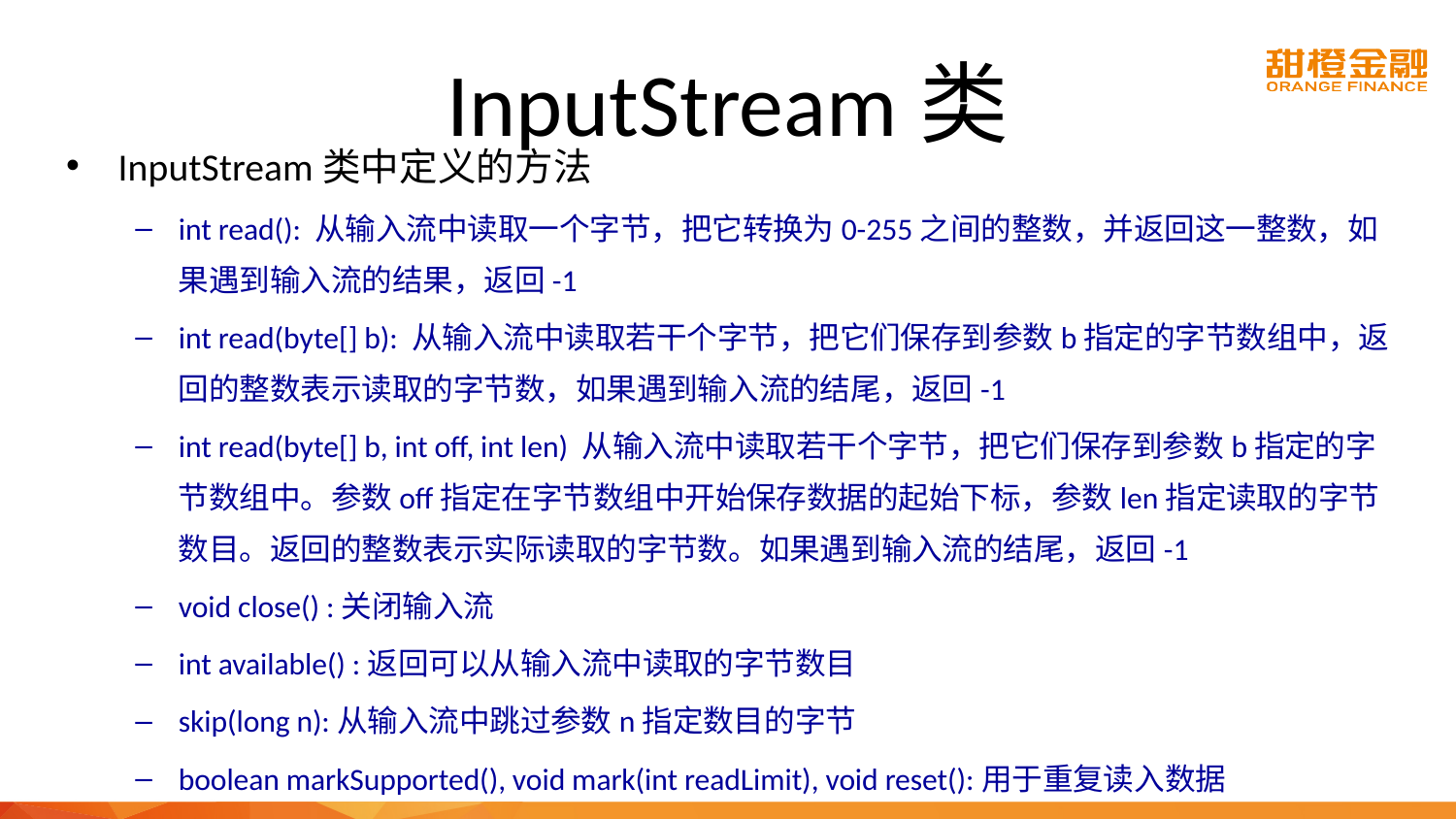

# InputStream类
InputStream类中定义的方法
int read(): 从输入流中读取一个字节，把它转换为0-255之间的整数，并返回这一整数，如果遇到输入流的结果，返回-1
int read(byte[] b): 从输入流中读取若干个字节，把它们保存到参数b指定的字节数组中，返回的整数表示读取的字节数，如果遇到输入流的结尾，返回-1
int read(byte[] b, int off, int len) 从输入流中读取若干个字节，把它们保存到参数b指定的字节数组中。参数off指定在字节数组中开始保存数据的起始下标，参数len指定读取的字节数目。返回的整数表示实际读取的字节数。如果遇到输入流的结尾，返回-1
void close() :关闭输入流
int available() :返回可以从输入流中读取的字节数目
skip(long n):从输入流中跳过参数n指定数目的字节
boolean markSupported(), void mark(int readLimit), void reset():用于重复读入数据